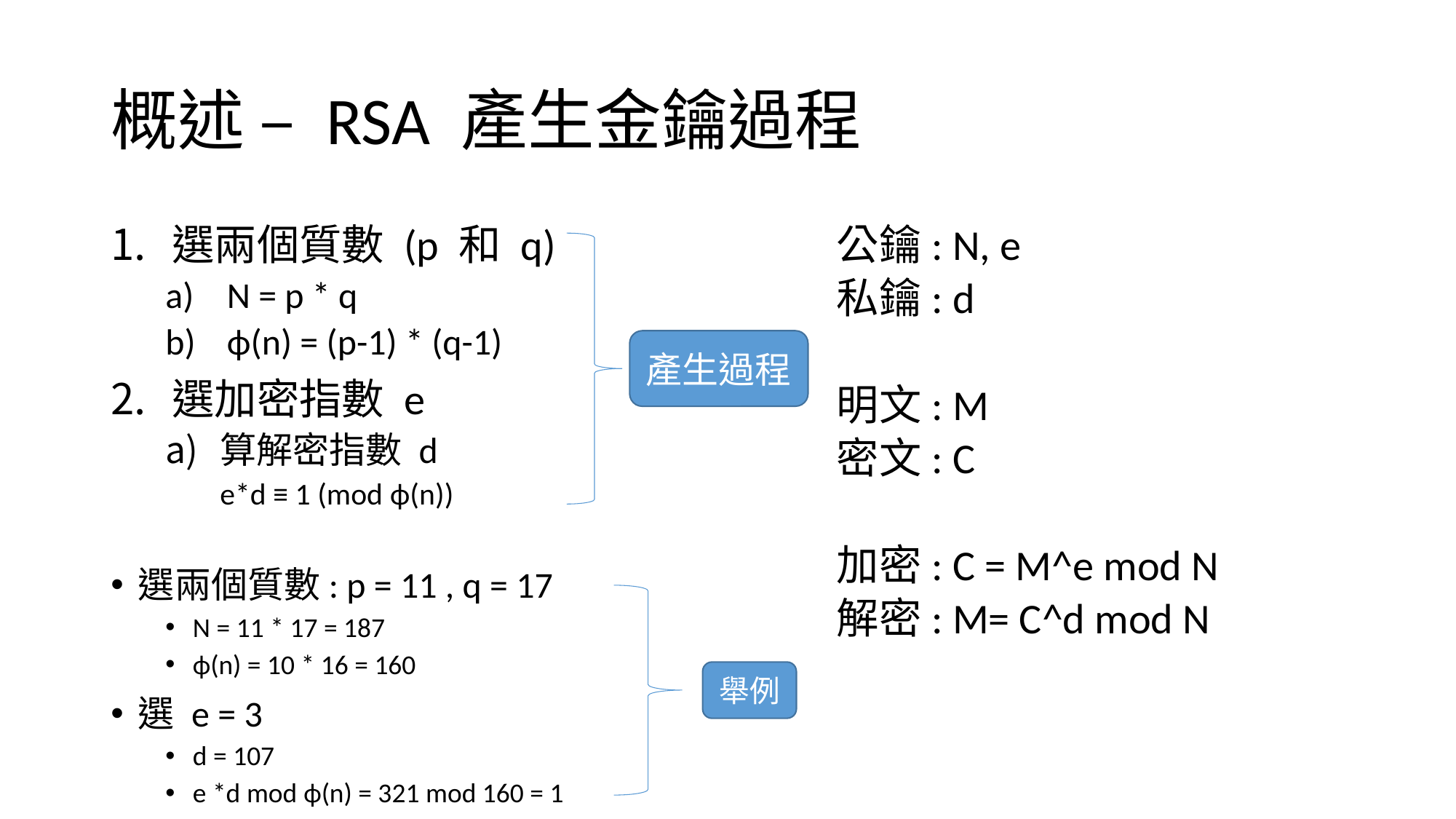

# 概述 – RSA 產生金鑰過程
選兩個質數 (p 和 q)
N = p * q
ϕ(n) = (p-1) * (q-1)
選加密指數 e
算解密指數 d
e*d ≡ 1 (mod ϕ(n))

選兩個質數: p = 11 , q = 17
N = 11 * 17 = 187
ϕ(n) = 10 * 16 = 160
選 e = 3
d = 107
e *d mod ϕ(n) = 321 mod 160 = 1
公鑰: N, e
私鑰: d

明文: M
密文: C

加密: C = M^e mod N
解密: M= C^d mod N

產生過程

舉例